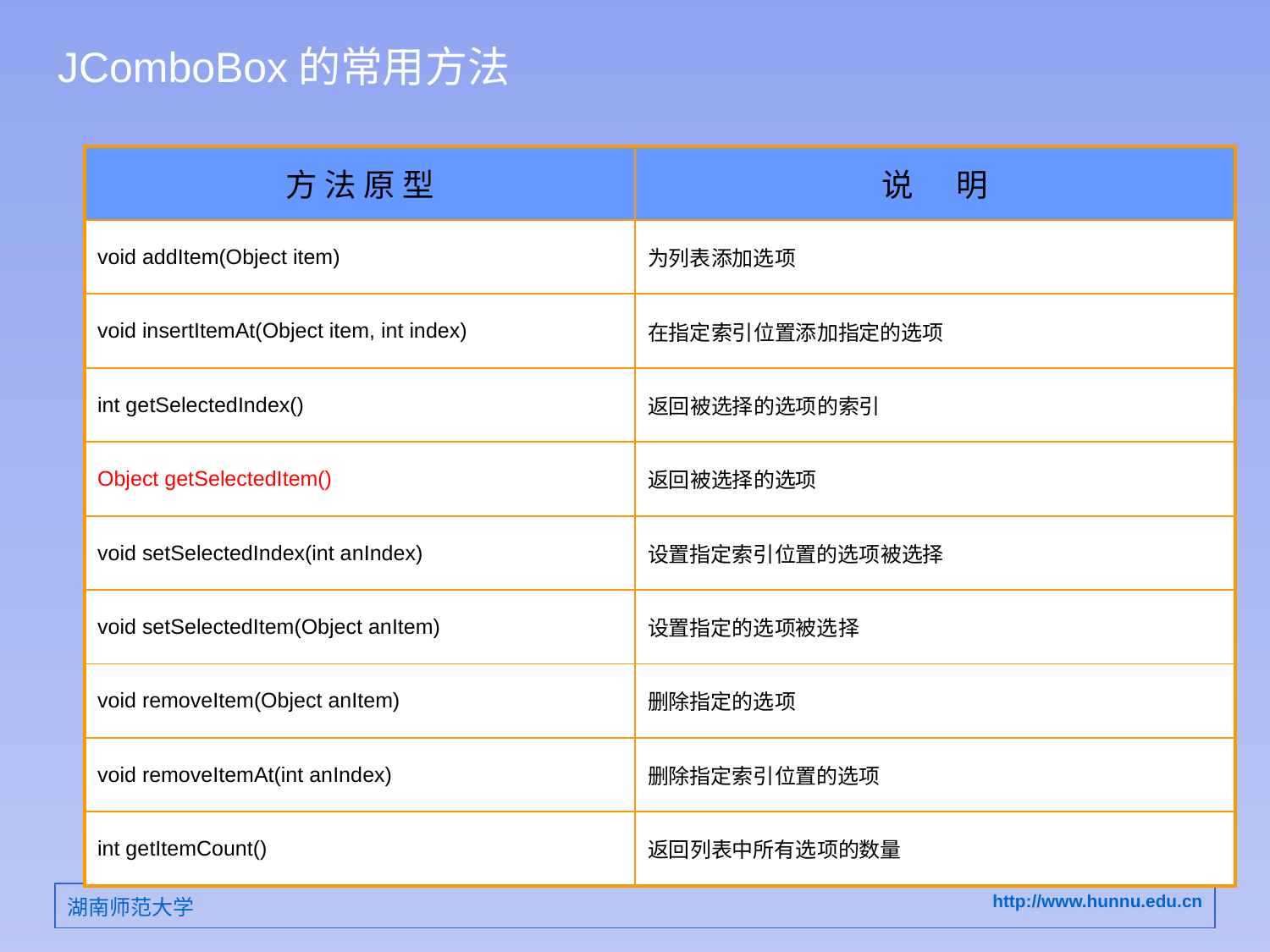

# JComboBox的常用方法
| 方 法 原 型 | 说 明 |
| --- | --- |
| void addItem(Object item) | 为列表添加选项 |
| void insertItemAt(Object item, int index) | 在指定索引位置添加指定的选项 |
| int getSelectedIndex() | 返回被选择的选项的索引 |
| Object getSelectedItem() | 返回被选择的选项 |
| void setSelectedIndex(int anIndex) | 设置指定索引位置的选项被选择 |
| void setSelectedItem(Object anItem) | 设置指定的选项被选择 |
| void removeItem(Object anItem) | 删除指定的选项 |
| void removeItemAt(int anIndex) | 删除指定索引位置的选项 |
| int getItemCount() | 返回列表中所有选项的数量 |